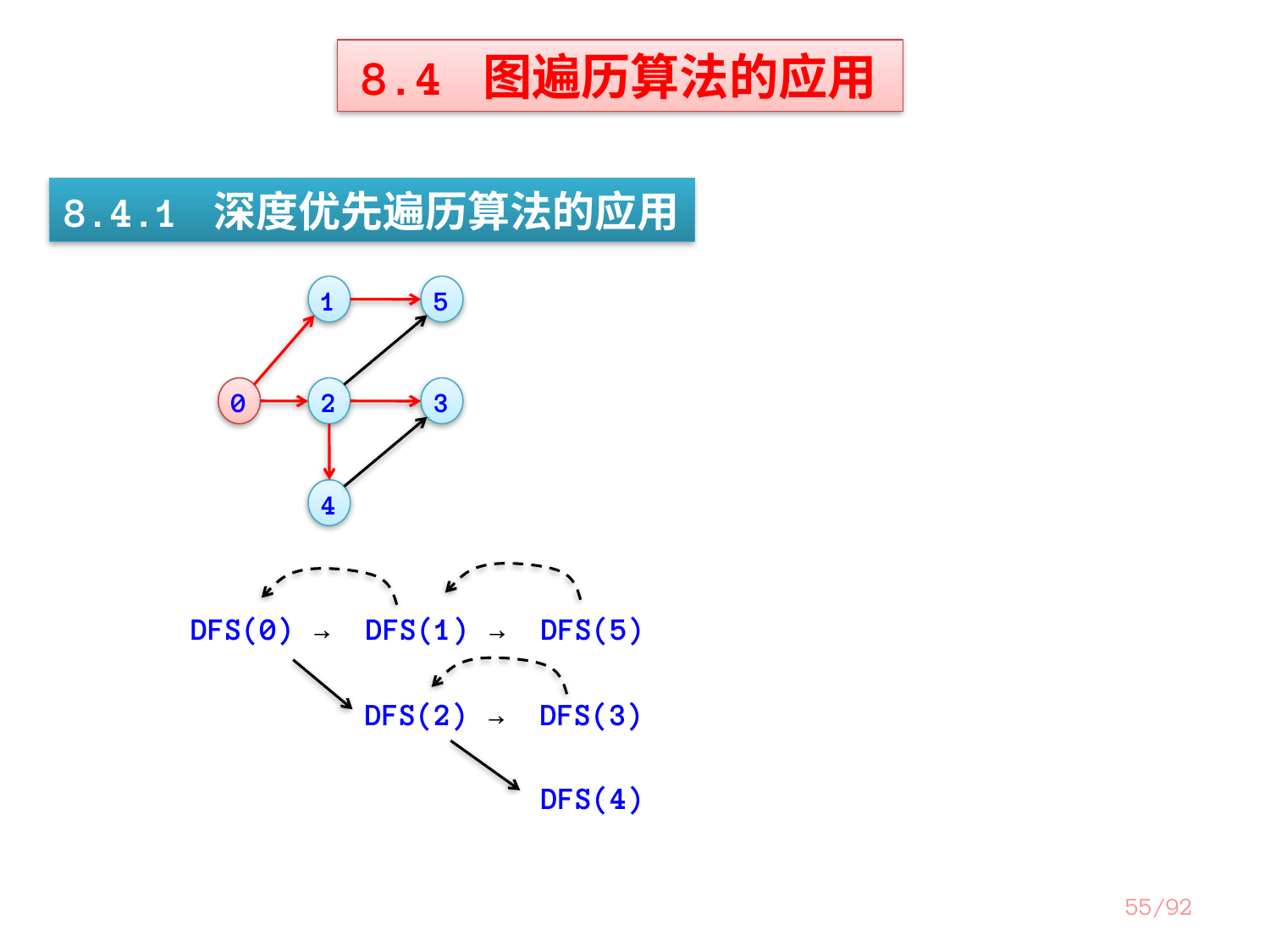

8.4 图遍历算法的应用
8.4.1 深度优先遍历算法的应用
1
5

0
2
3

4

DFS(0) →  DFS(1) →  DFS(5)

DFS(2) →  DFS(3)
DFS(4)
55/92